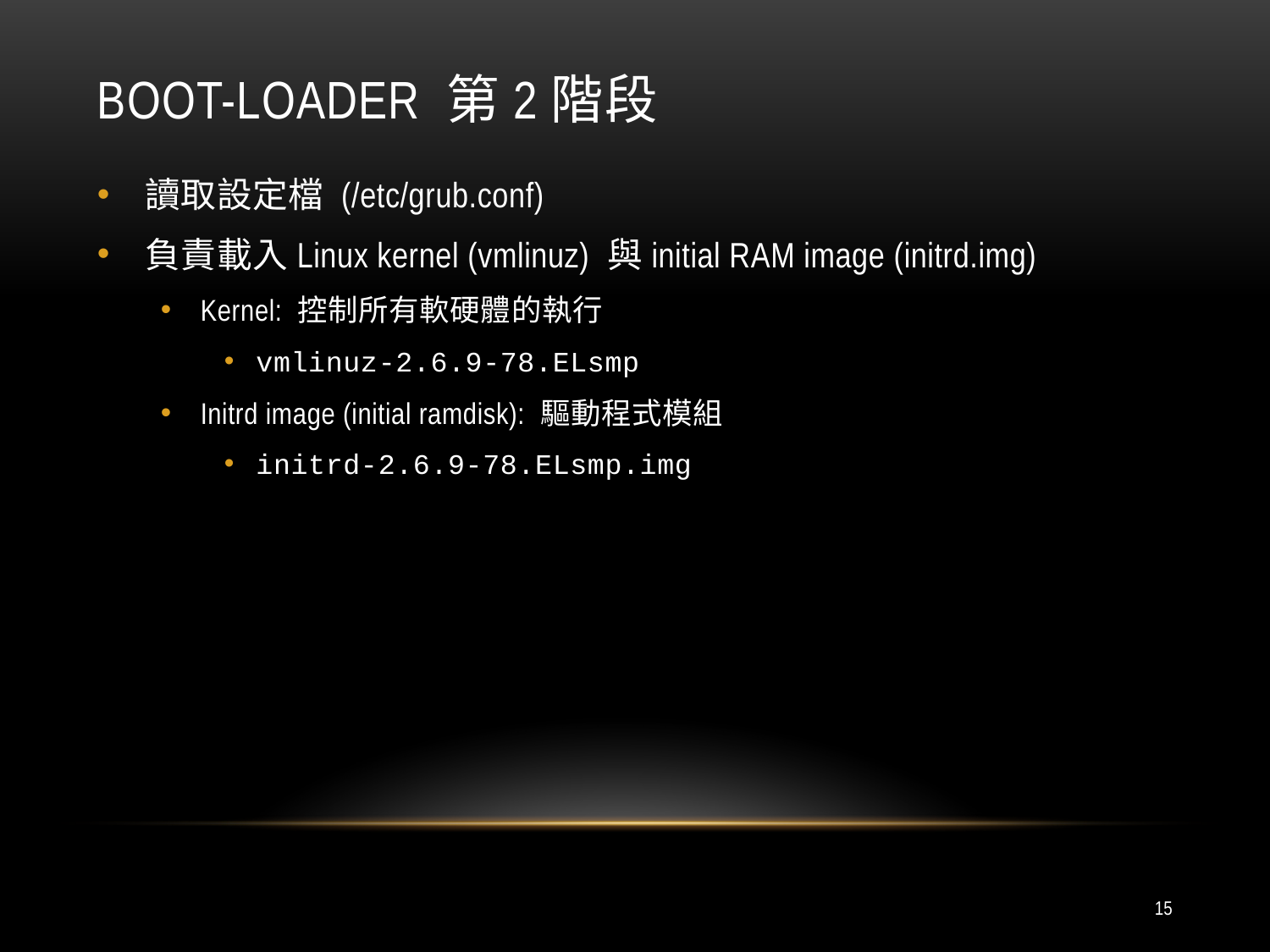

# boot-loader 第2階段
讀取設定檔 (/etc/grub.conf)
負責載入Linux kernel (vmlinuz) 與initial RAM image (initrd.img)
Kernel: 控制所有軟硬體的執行
vmlinuz-2.6.9-78.ELsmp
Initrd image (initial ramdisk): 驅動程式模組
initrd-2.6.9-78.ELsmp.img

15